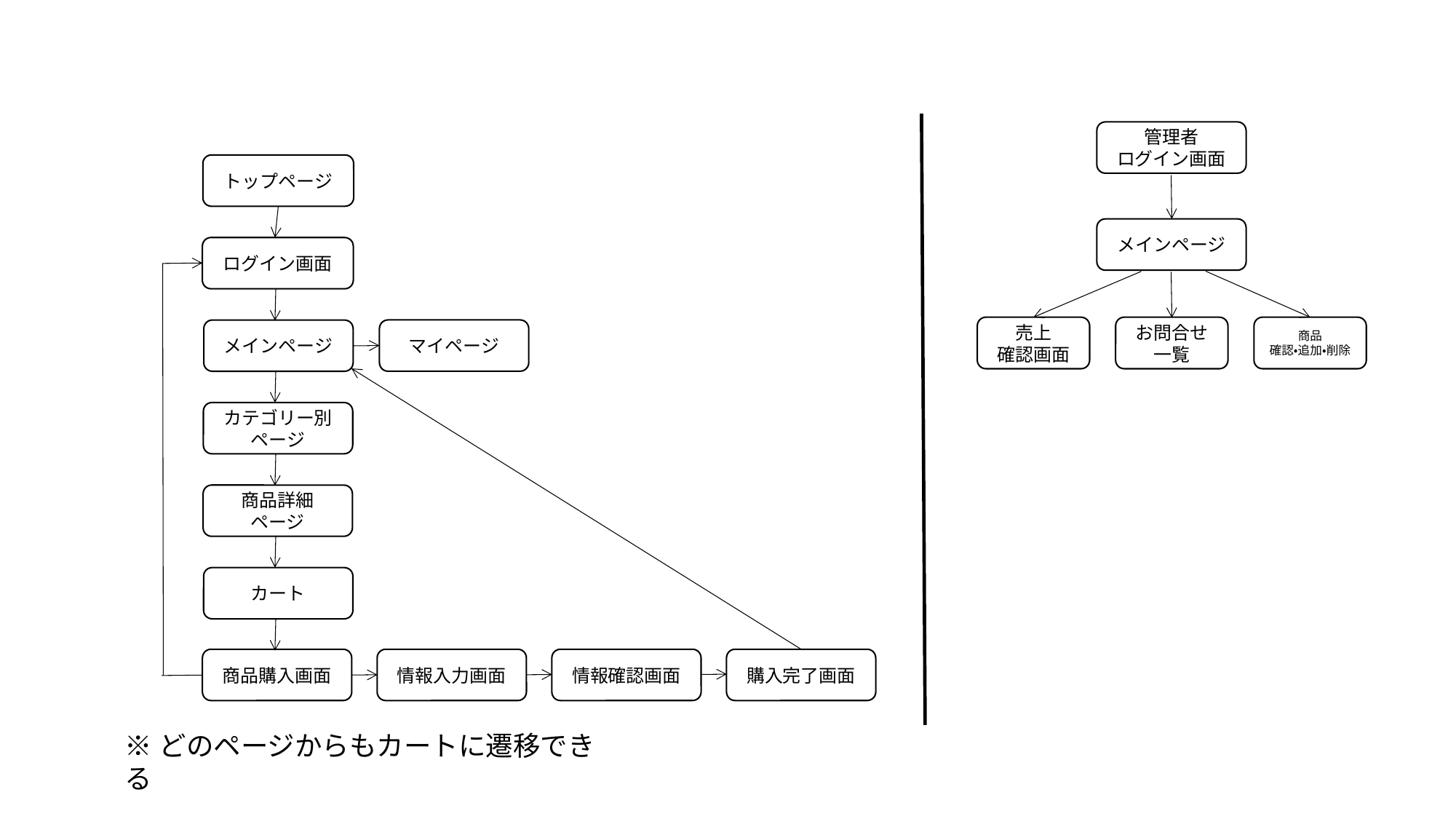

管理者
ログイン画面
メインページ
売上
確認画面
お問合せ
一覧
商品
確認・追加・削除
トップページ
ログイン画面
マイページ
メインページ
カテゴリー別
ページ
商品詳細
ページ
カート
商品購入画面
情報入力画面
情報確認画面
購入完了画面
※どのページからもカートに遷移できる